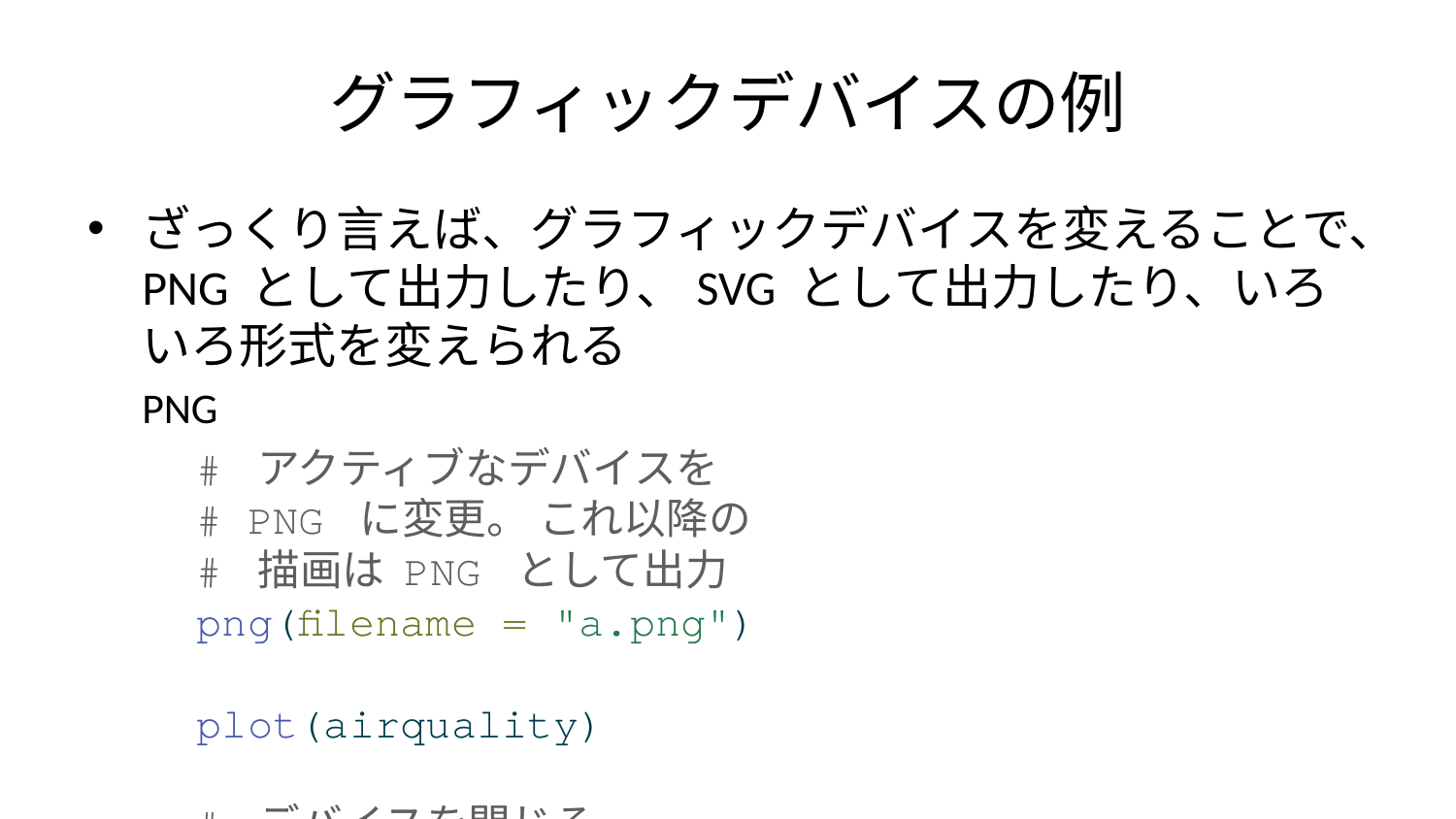

# グラフィックデバイスの例
ざっくり言えば、グラフィックデバイスを変えることで、PNG として出力したり、SVG として出力したり、いろいろ形式を変えられる
PNG
# アクティブなデバイスを # PNG に変更。 これ以降の # 描画は PNG として出力 png(filename = "a.png") plot(airquality) # デバイスを閉じる dev.off()

SVG
# アクティブなデバイスを # SVG に変更。 これ以降の # 描画は SVG として出力 svg(filename = "a.svg") plot(airquality) # デバイスを閉じる dev.off()